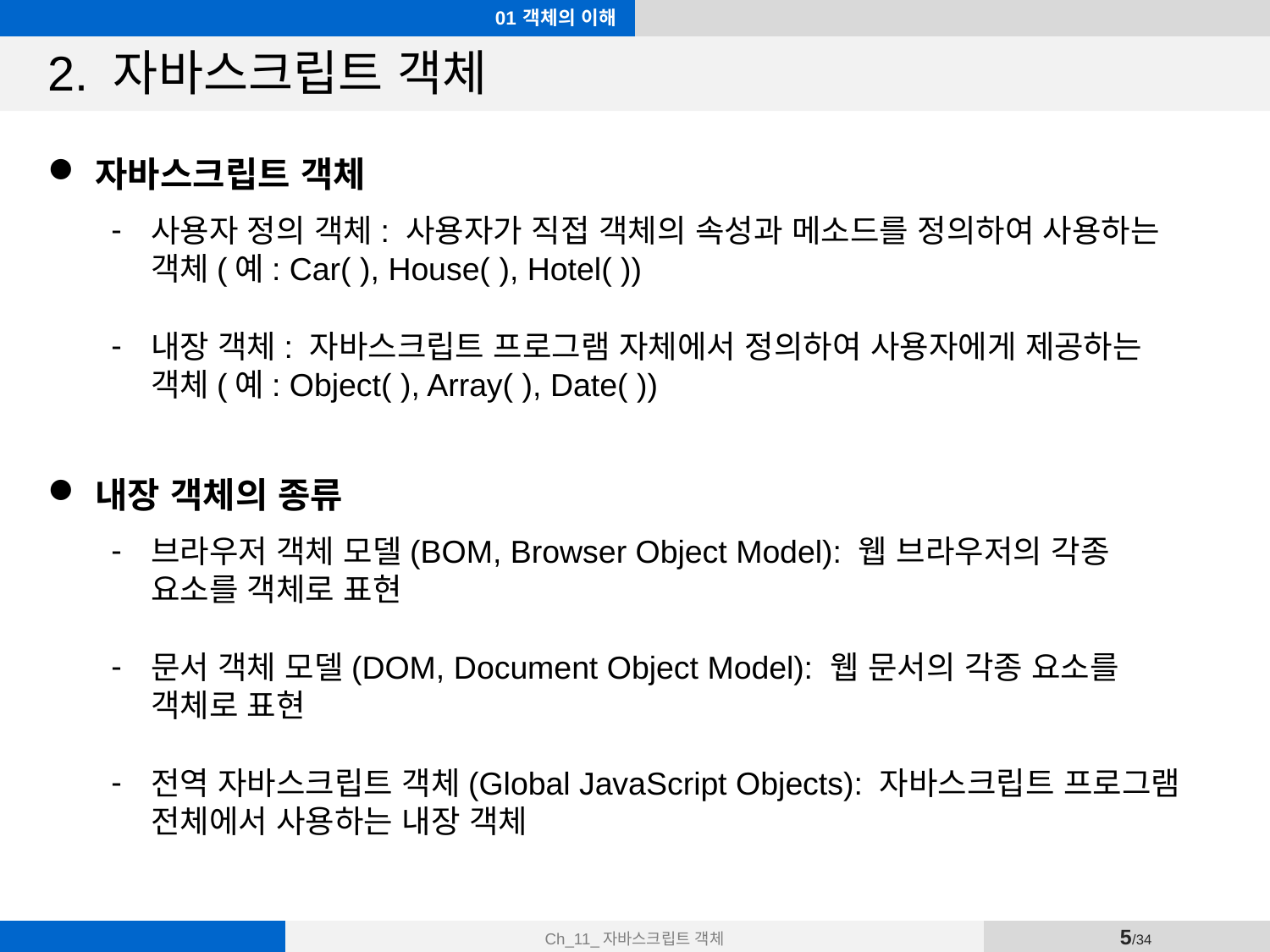

01 객체의 이해
# 2. 자바스크립트 객체
자바스크립트 객체

사용자 정의 객체: 사용자가 직접 객체의 속성과 메소드를 정의하여 사용하는 객체(예: Car( ), House( ), Hotel( ))

내장 객체: 자바스크립트 프로그램 자체에서 정의하여 사용자에게 제공하는 객체(예: Object( ), Array( ), Date( ))

내장 객체의 종류

브라우저 객체 모델(BOM, Browser Object Model): 웹 브라우저의 각종 요소를 객체로 표현

문서 객체 모델(DOM, Document Object Model): 웹 문서의 각종 요소를 객체로 표현

전역 자바스크립트 객체(Global JavaScript Objects): 자바스크립트 프로그램 전체에서 사용하는 내장 객체